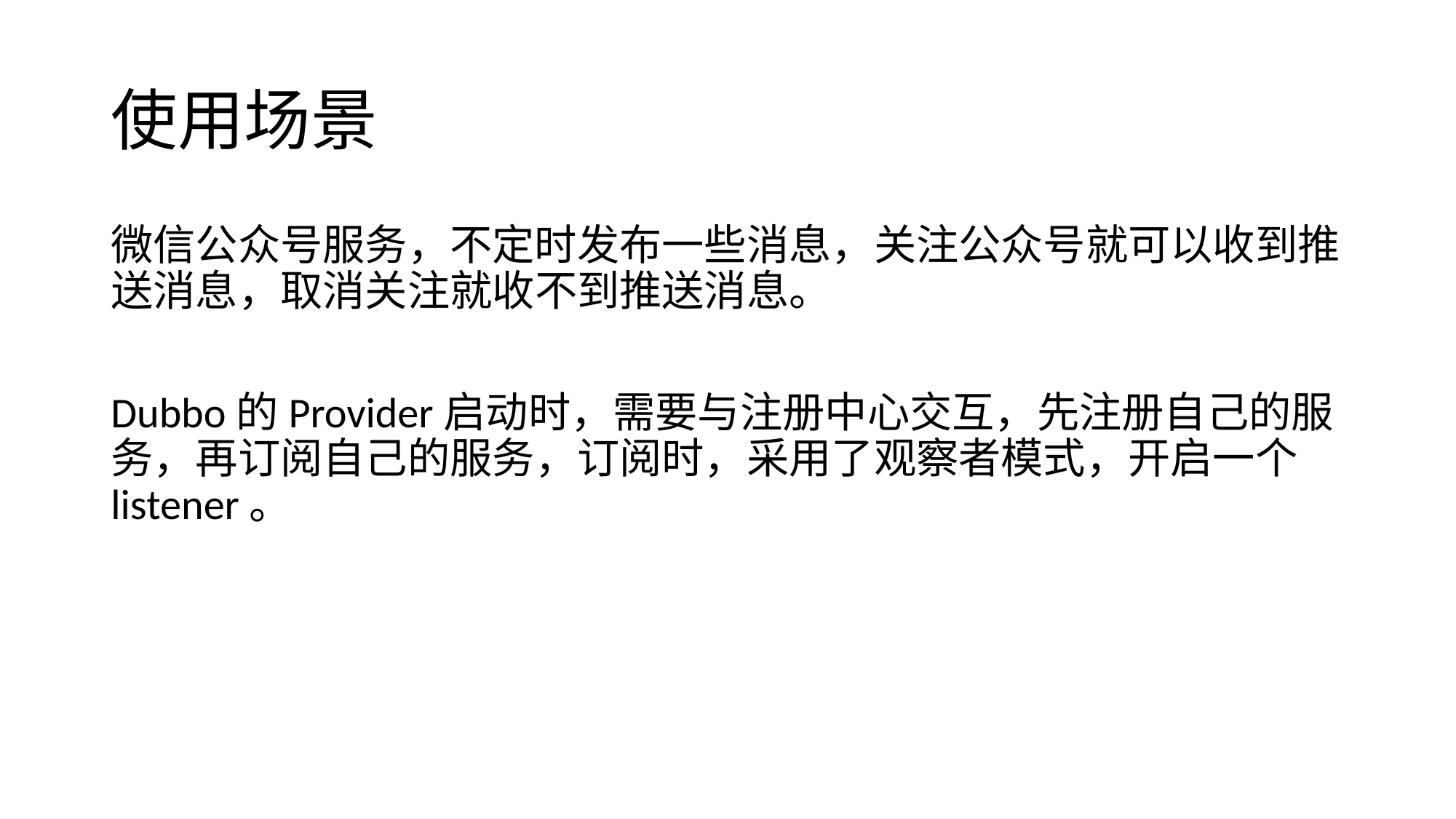

# 使用场景
微信公众号服务，不定时发布一些消息，关注公众号就可以收到推送消息，取消关注就收不到推送消息。

Dubbo的Provider启动时，需要与注册中心交互，先注册自己的服务，再订阅自己的服务，订阅时，采用了观察者模式，开启一个listener。